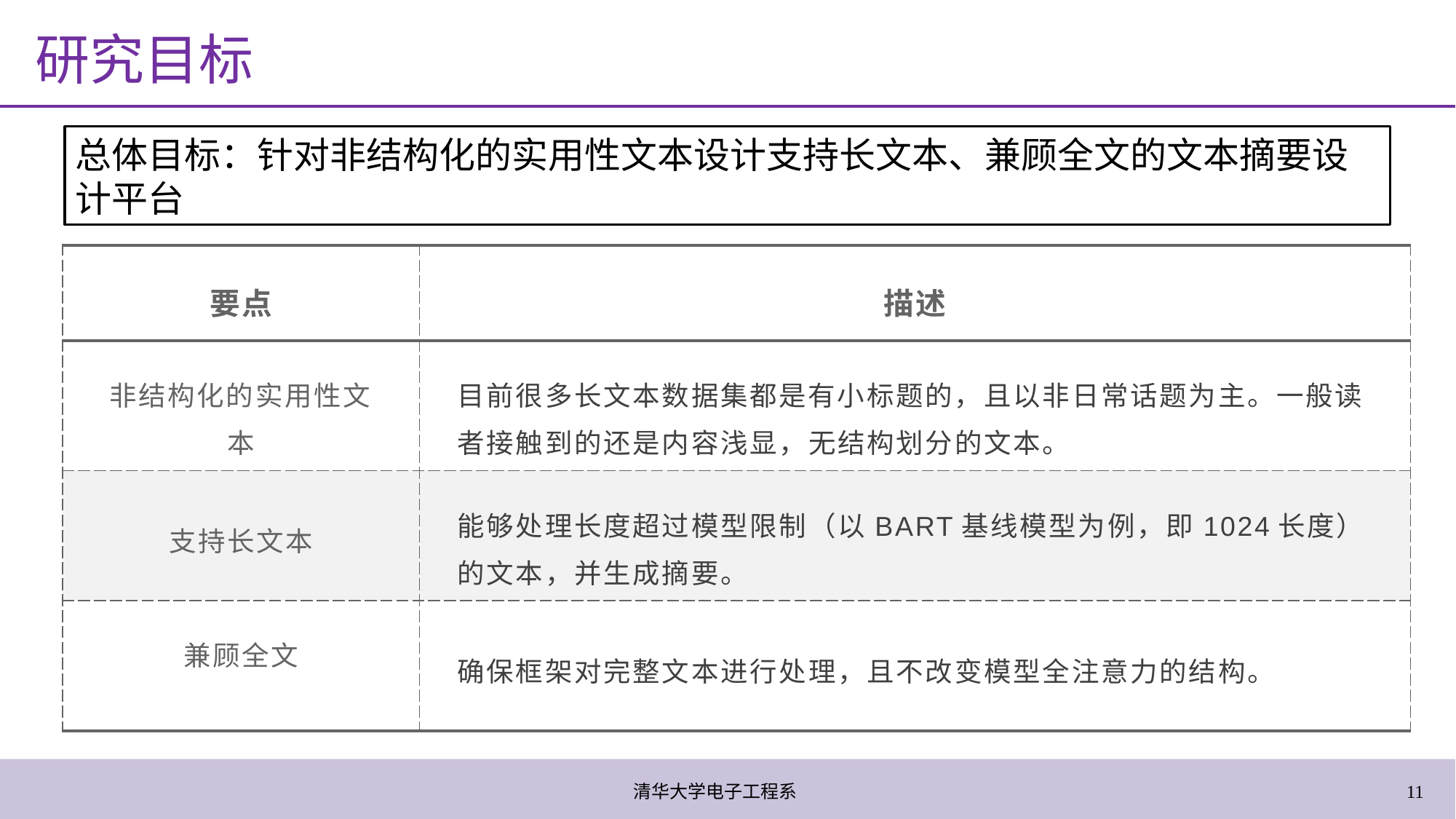

# 研究目标
总体目标：针对非结构化的实用性文本设计支持长文本、兼顾全文的文本摘要设计平台
| 要点 | 描述 |
| --- | --- |
| 非结构化的实用性文本 | 目前很多长文本数据集都是有小标题的，且以非日常话题为主。一般读者接触到的还是内容浅显，无结构划分的文本。 |
| 支持长文本 | 能够处理长度超过模型限制（以BART基线模型为例，即1024长度）的文本，并生成摘要。 |
| 兼顾全文 | 确保框架对完整文本进行处理，且不改变模型全注意力的结构。 |
清华大学电子工程系
11